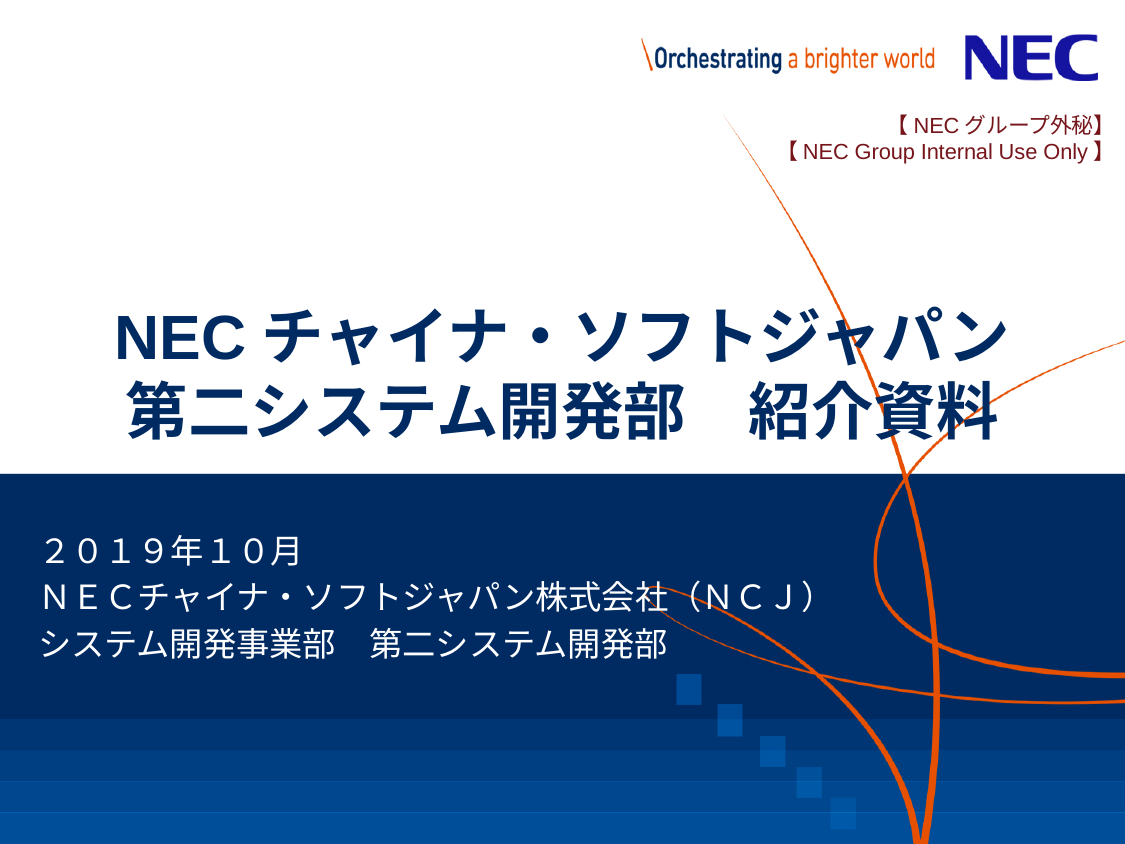

【NECグループ外秘】
【NEC Group Internal Use Only】
# NECチャイナ・ソフトジャパン 第二システム開発部　紹介資料

２０１９年１０月
ＮＥＣチャイナ・ソフトジャパン株式会社（ＮＣＪ）
システム開発事業部　第二システム開発部